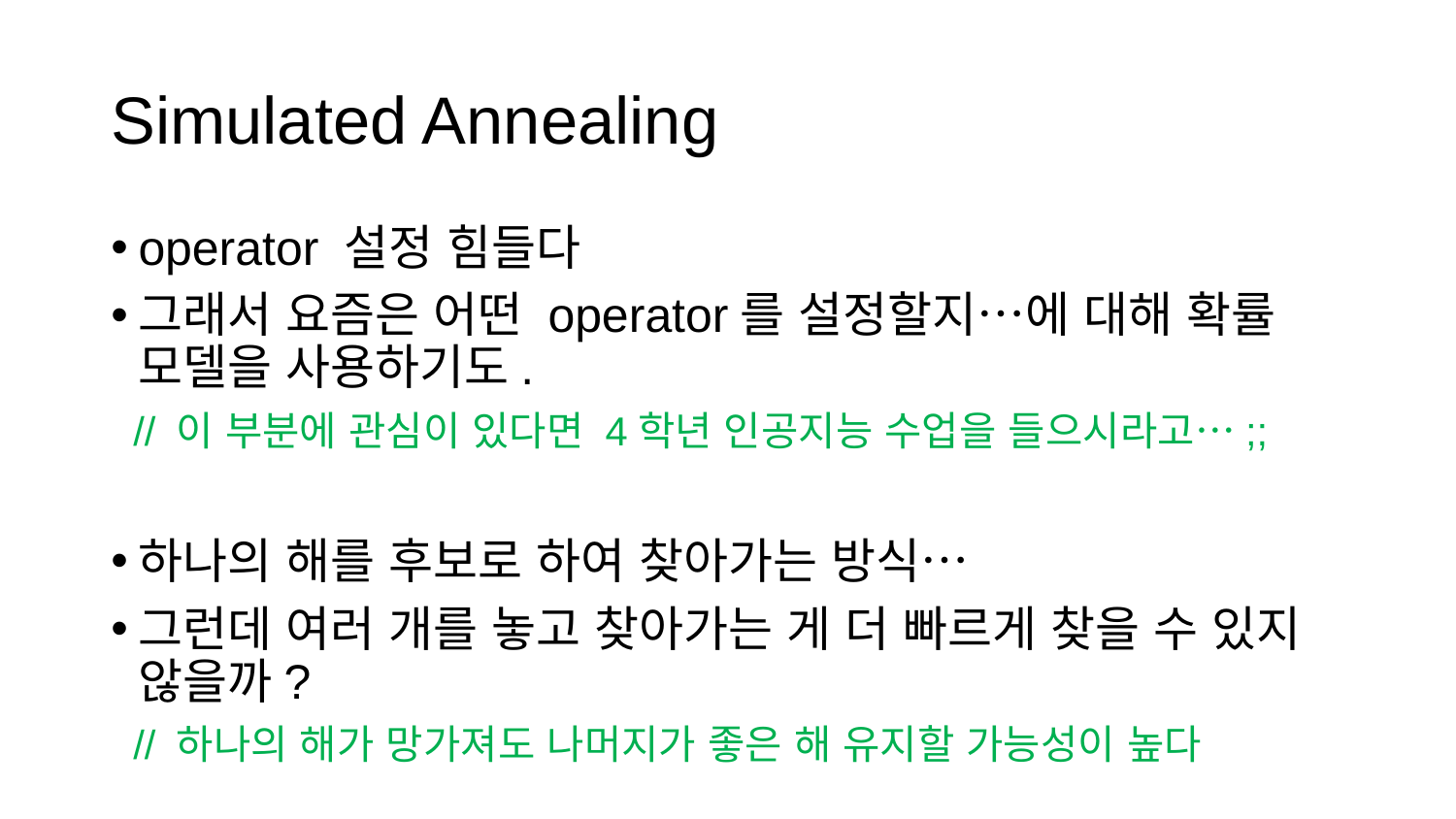

# Simulated Annealing
operator 설정 힘들다
그래서 요즘은 어떤 operator를 설정할지…에 대해 확률 모델을 사용하기도.
  // 이 부분에 관심이 있다면 4학년 인공지능 수업을 들으시라고…;;

하나의 해를 후보로 하여 찾아가는 방식…
그런데 여러 개를 놓고 찾아가는 게 더 빠르게 찾을 수 있지 않을까?
  // 하나의 해가 망가져도 나머지가 좋은 해 유지할 가능성이 높다